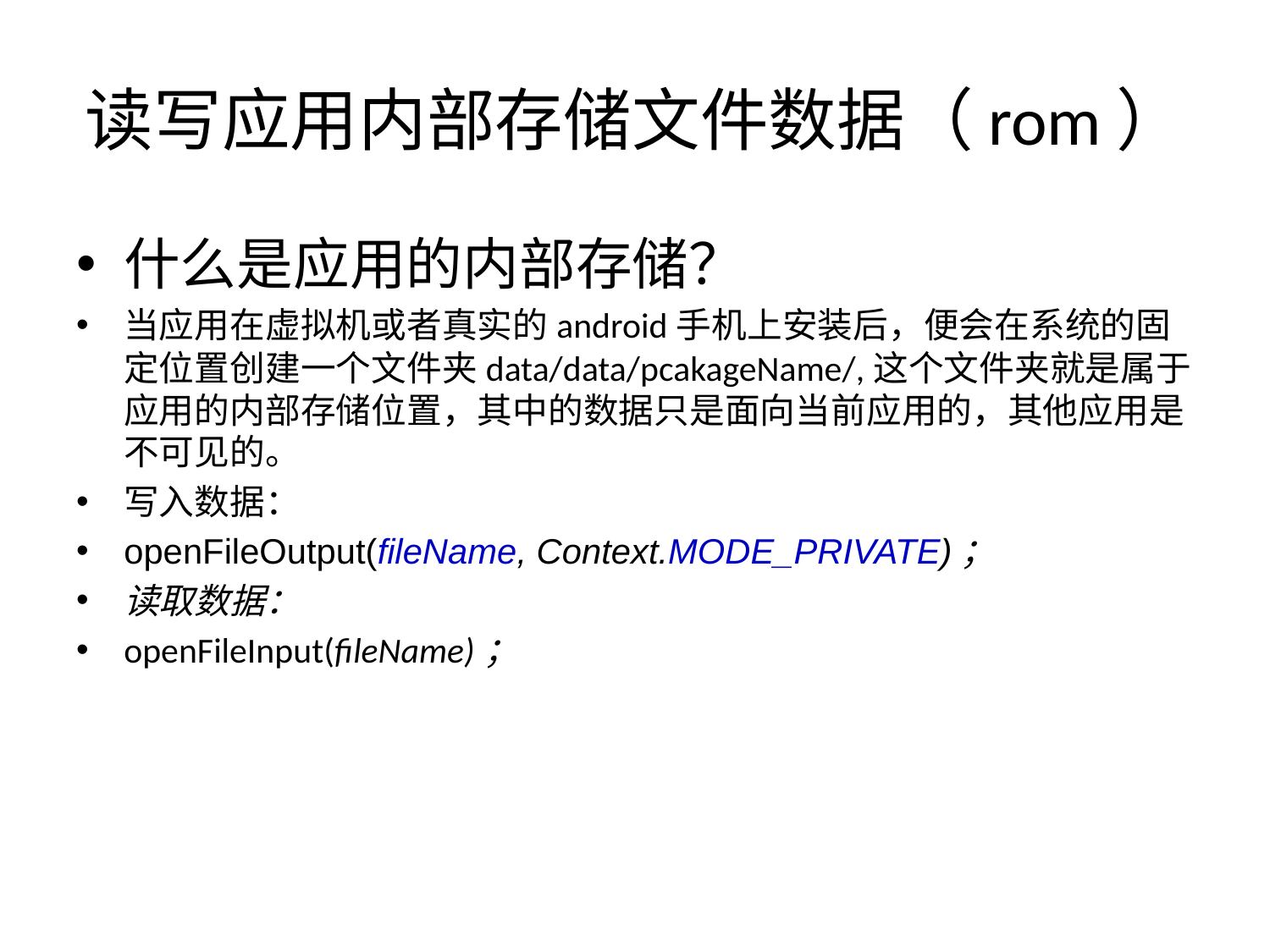

# 读写应用内部存储文件数据（rom）
什么是应用的内部存储？
当应用在虚拟机或者真实的android手机上安装后，便会在系统的固定位置创建一个文件夹data/data/pcakageName/,这个文件夹就是属于应用的内部存储位置，其中的数据只是面向当前应用的，其他应用是不可见的。
写入数据：
openFileOutput(fileName, Context.MODE_PRIVATE)；
读取数据：
openFileInput(fileName)；